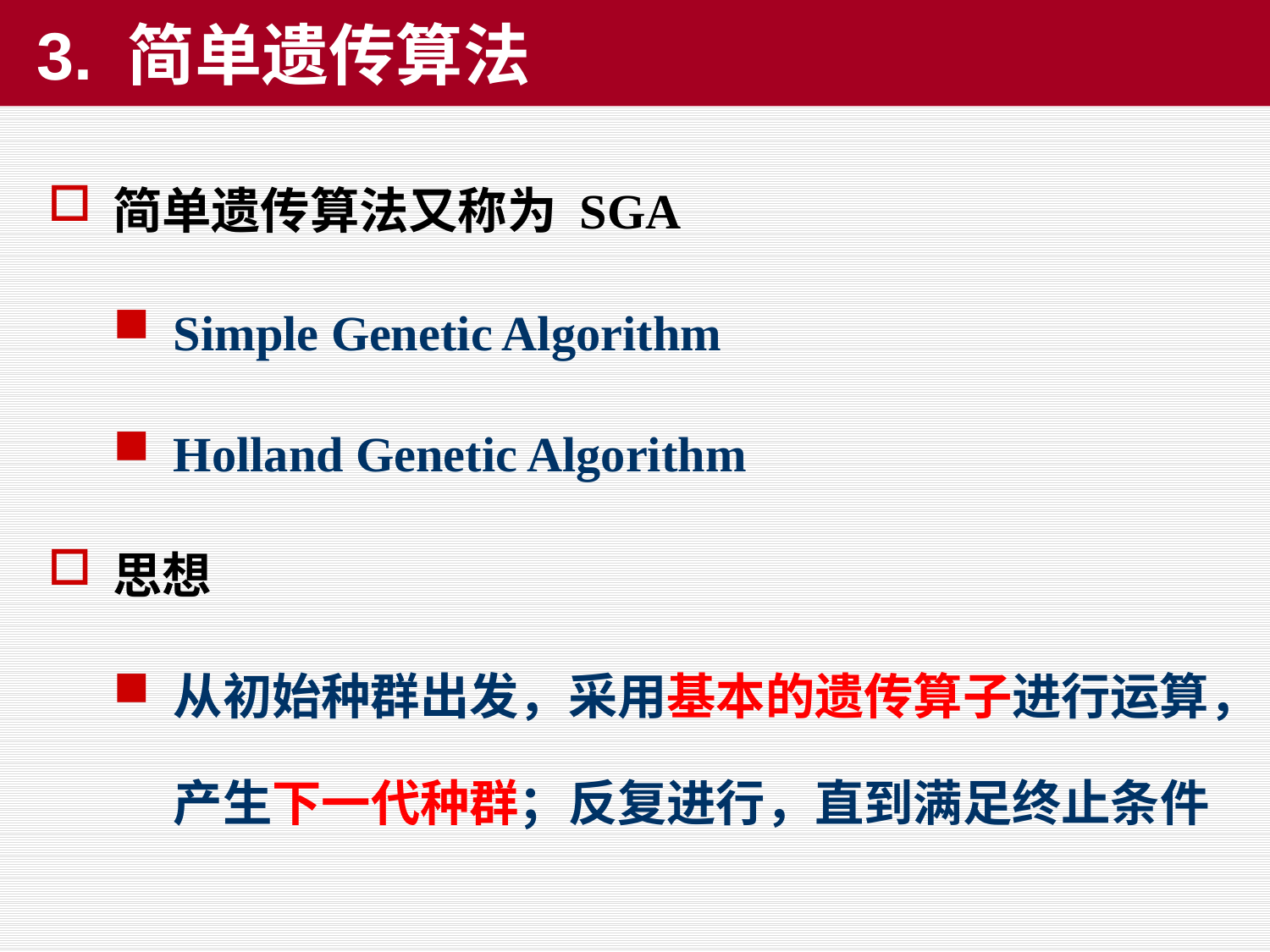

# 3. 简单遗传算法
简单遗传算法又称为 SGA
Simple Genetic Algorithm
Holland Genetic Algorithm
思想
从初始种群出发，采用基本的遗传算子进行运算，产生下一代种群；反复进行，直到满足终止条件